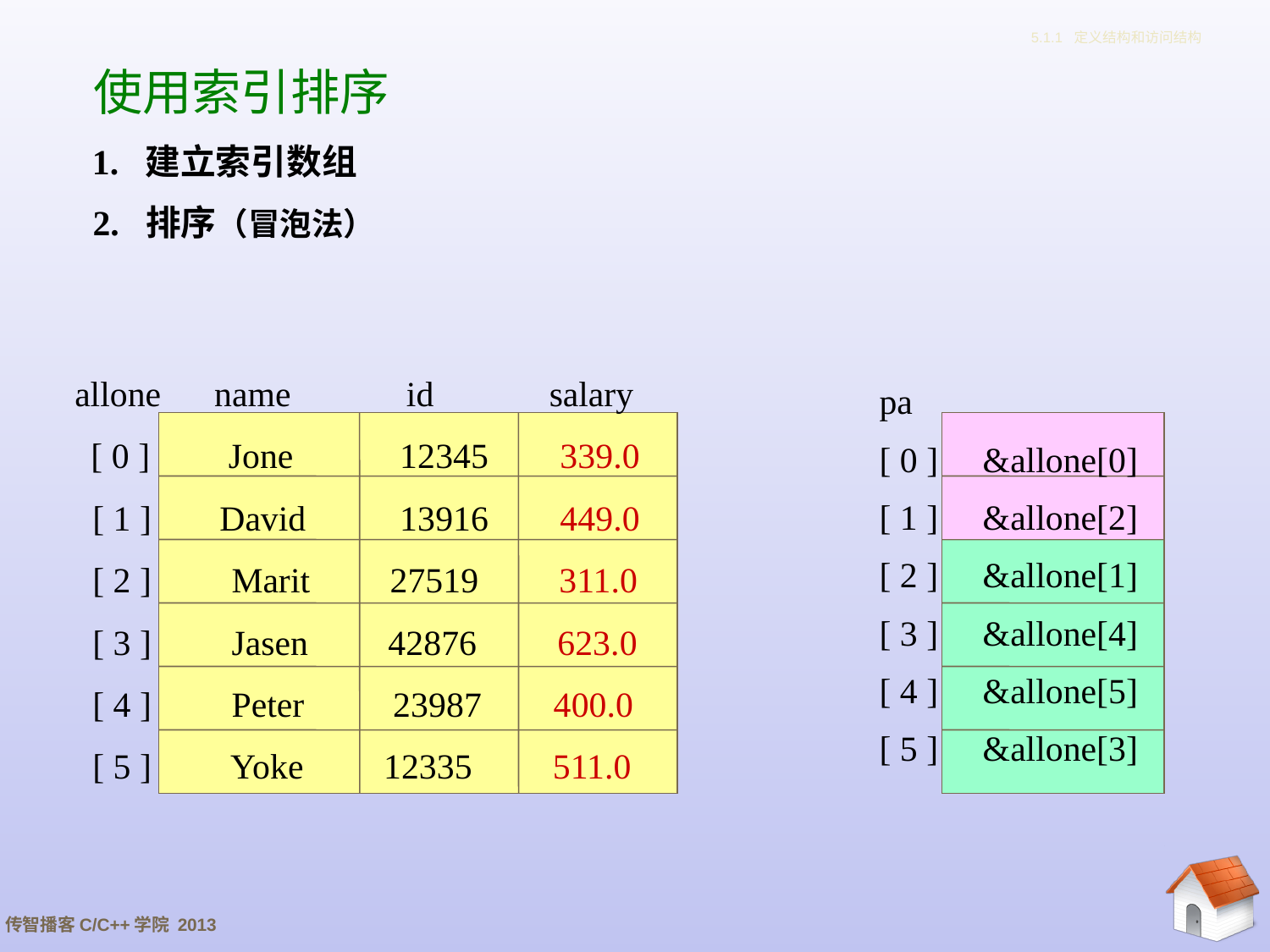

# 5.1.1  定义结构和访问结构
使用索引排序
1.  建立索引数组
2.  排序（冒泡法）
allone      name             id             salary
  [ 0 ] 	   Jone 	        12345        339.0
  [ 1 ] 	  David 	        13916        449.0
  [ 2 ]         Marit         27519         311.0
  [ 3 ]         Jasen         42876         623.0
  [ 4 ]         Peter          23987        400.0
  [ 5 ]         Yoke         12335         511.0

pa
[ 0 ]     &allone[0]
[ 1 ]     &allone[2]
[ 2 ]     &allone[1]
[ 3 ]     &allone[4]
[ 4 ]     &allone[5]
[ 5 ]     &allone[3]